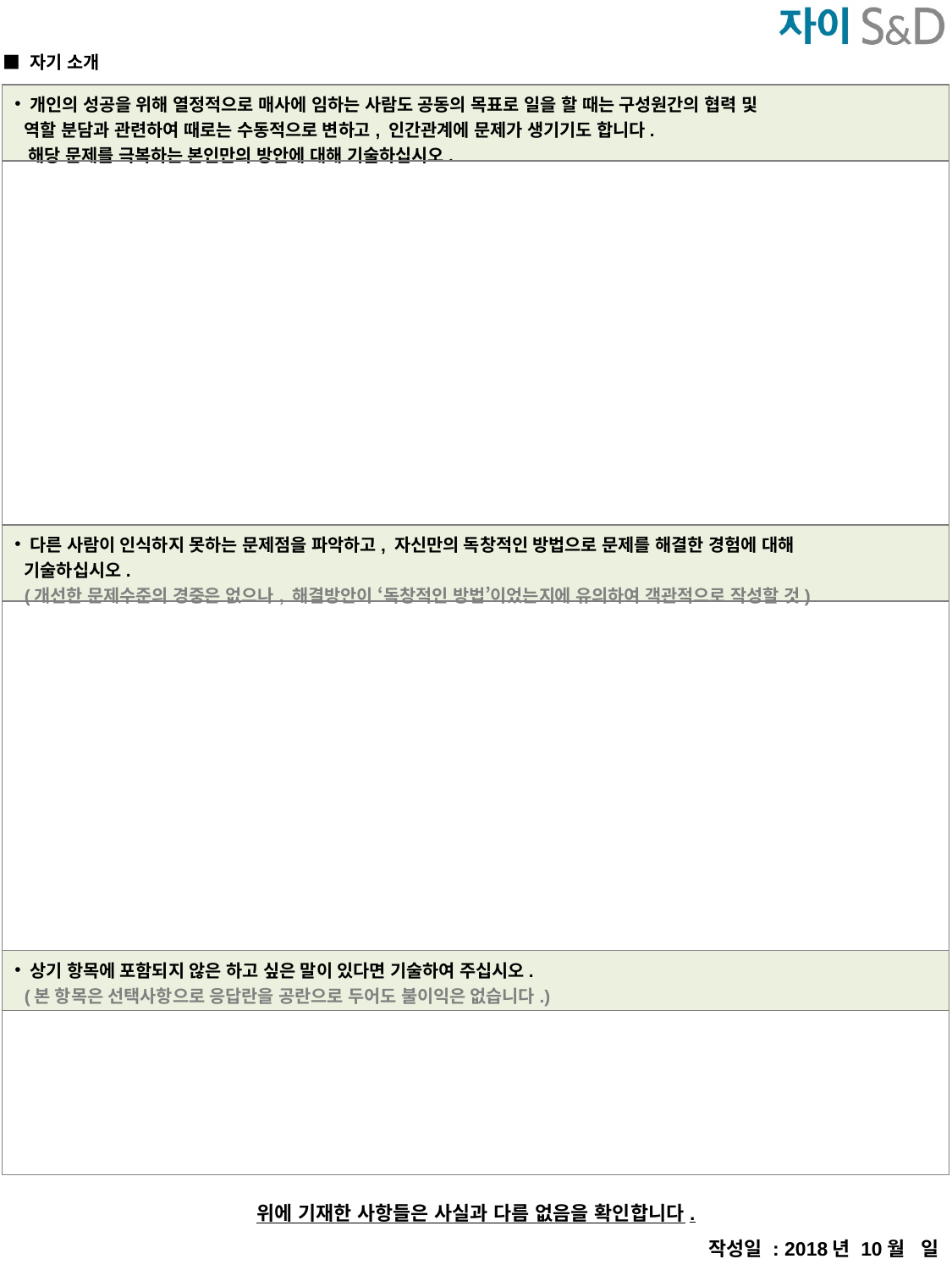

■ 자기 소개
| 개인의 성공을 위해 열정적으로 매사에 임하는 사람도 공동의 목표로 일을 할 때는 구성원간의 협력 및 역할 분담과 관련하여 때로는 수동적으로 변하고, 인간관계에 문제가 생기기도 합니다. 해당 문제를 극복하는 본인만의 방안에 대해 기술하십시오. |
| --- |
|  |
| 다른 사람이 인식하지 못하는 문제점을 파악하고, 자신만의 독창적인 방법으로 문제를 해결한 경험에 대해 기술하십시오. (개선한 문제수준의 경중은 없으나, 해결방안이 ‘독창적인 방법’이었는지에 유의하여 객관적으로 작성할 것) |
|  |
| 상기 항목에 포함되지 않은 하고 싶은 말이 있다면 기술하여 주십시오. (본 항목은 선택사항으로 응답란을 공란으로 두어도 불이익은 없습니다.) |
|  |
위에 기재한 사항들은 사실과 다름 없음을 확인합니다.
작성일 : 2018년 10월   일